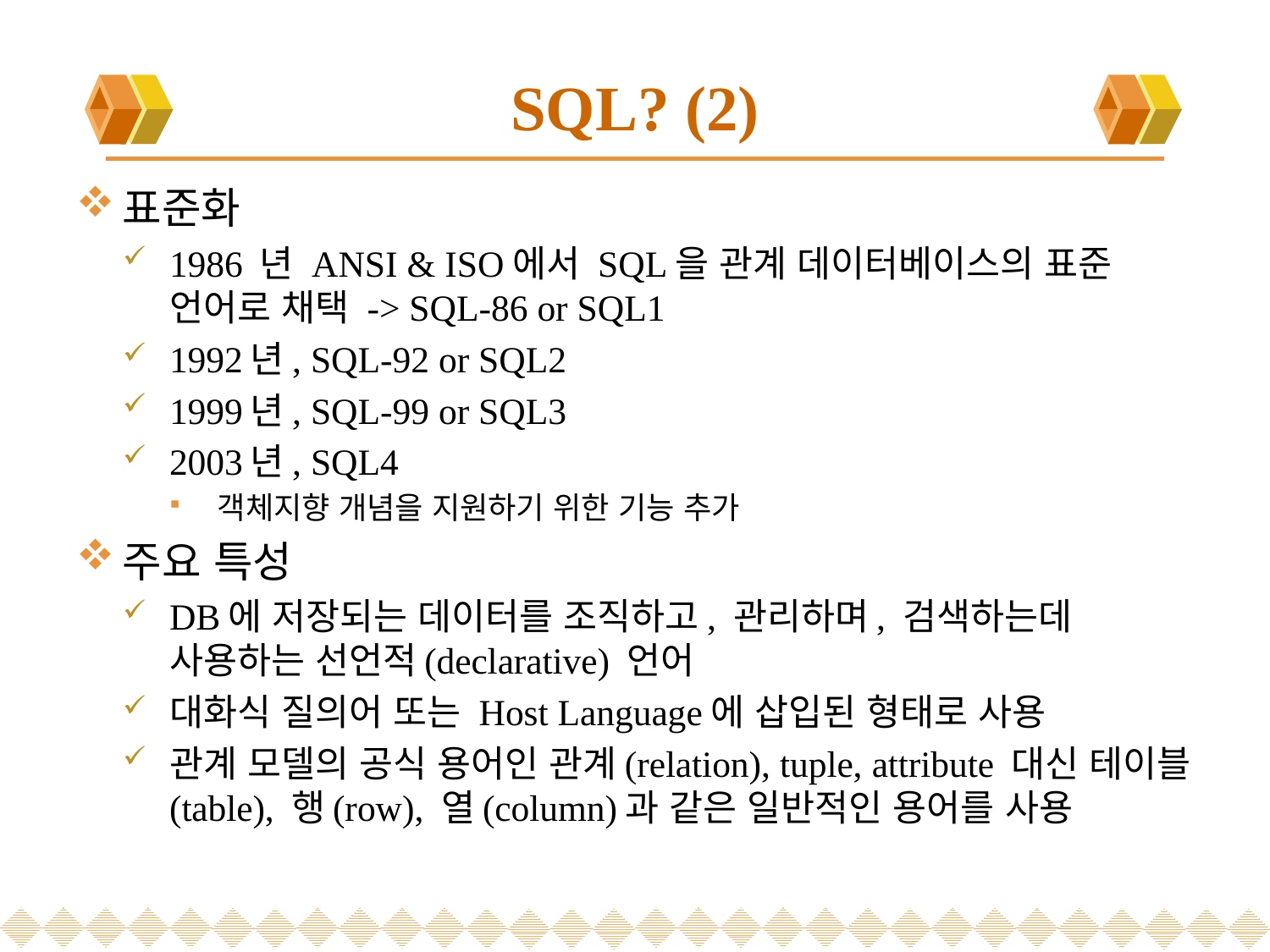

# SQL? (2)
표준화
1986 년 ANSI & ISO에서 SQL을 관계 데이터베이스의 표준 언어로 채택 -> SQL-86 or SQL1
1992년, SQL-92 or SQL2
1999년, SQL-99 or SQL3
2003년, SQL4
객체지향 개념을 지원하기 위한 기능 추가
주요 특성
DB에 저장되는 데이터를 조직하고, 관리하며, 검색하는데 사용하는 선언적(declarative) 언어
대화식 질의어 또는 Host Language에 삽입된 형태로 사용
관계 모델의 공식 용어인 관계(relation), tuple, attribute 대신 테이블(table), 행(row), 열(column)과 같은 일반적인 용어를 사용